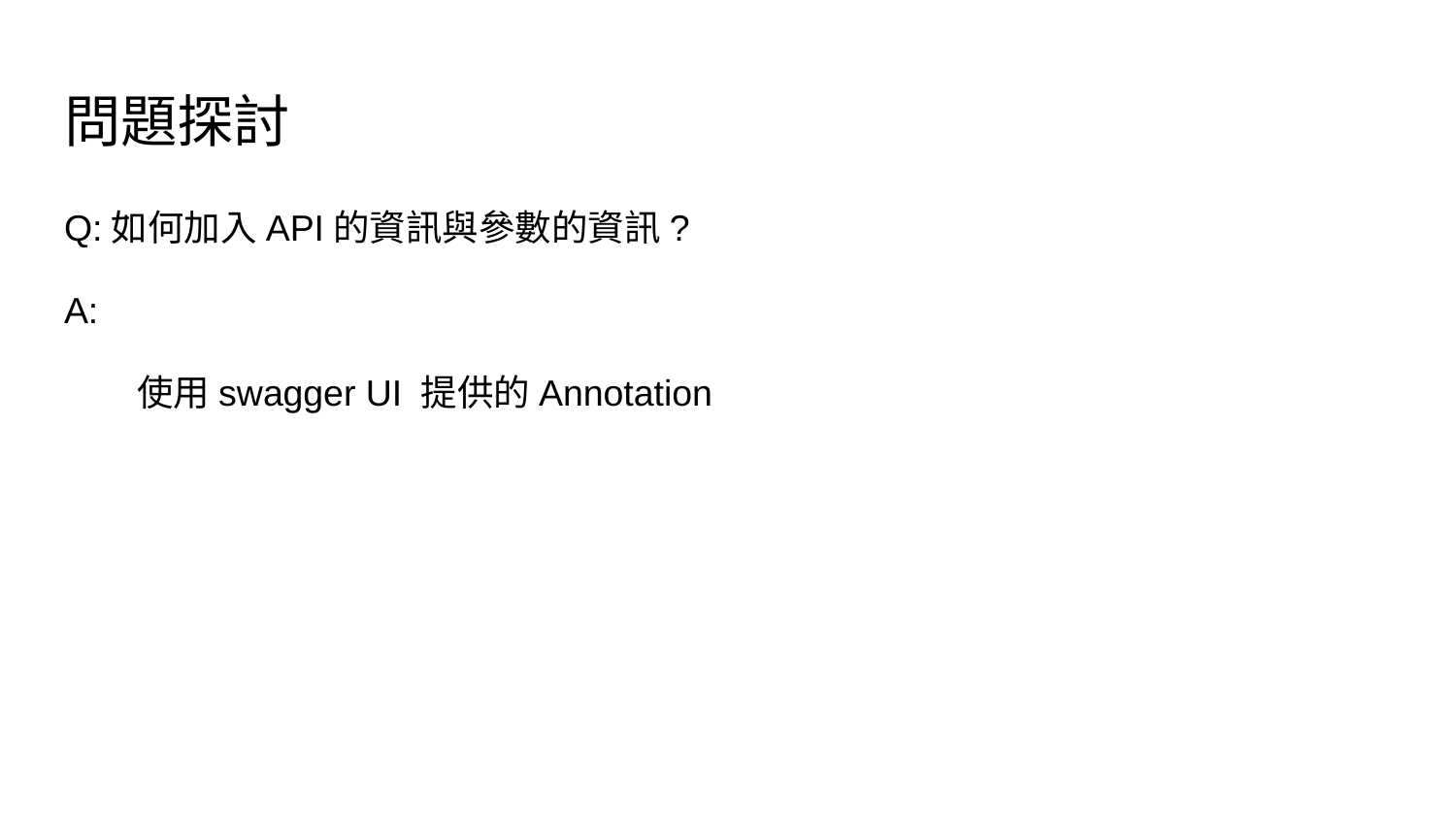

# 問題探討
Q:如何加入API的資訊與參數的資訊?
A:
使用swagger UI 提供的Annotation